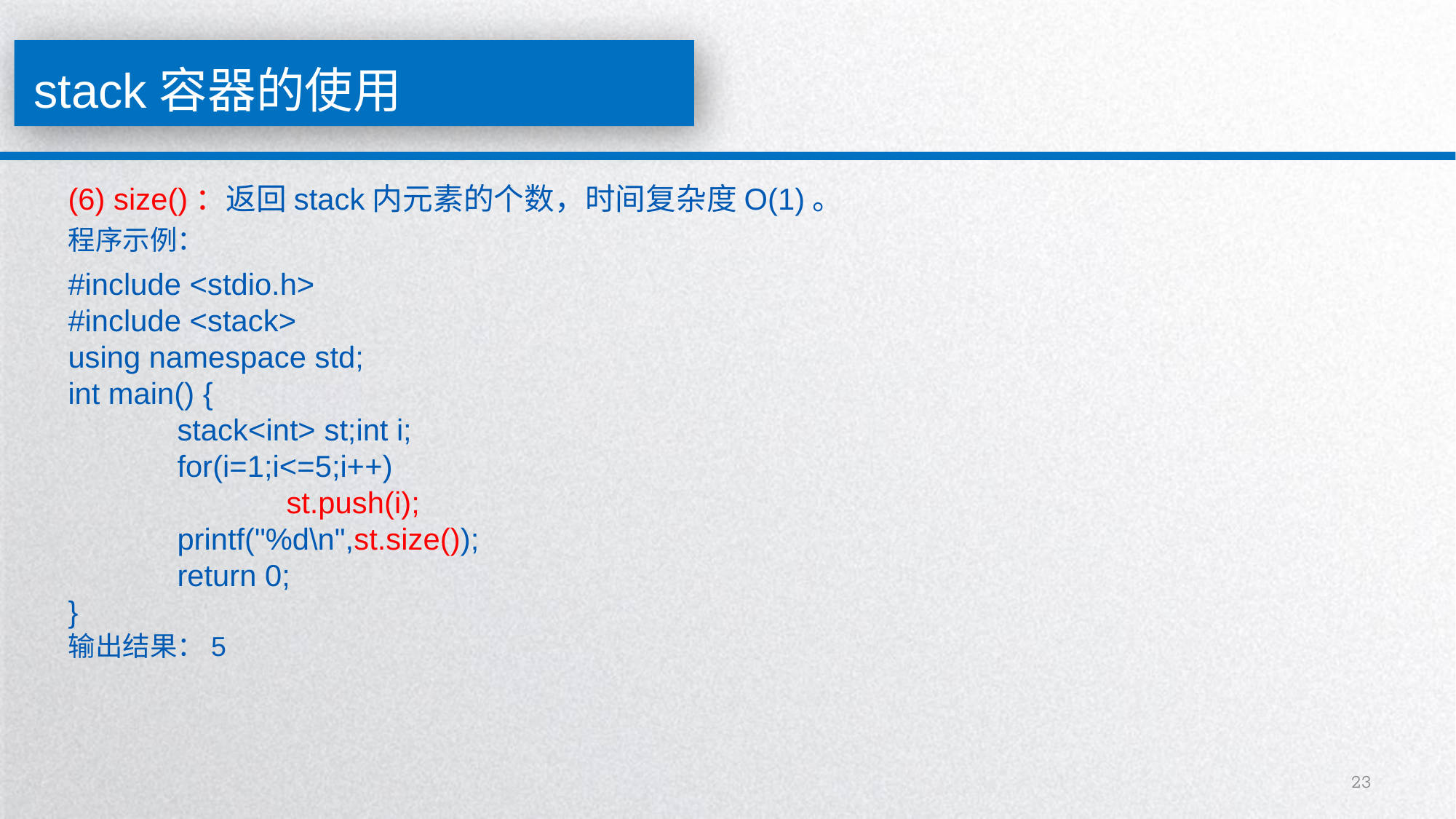

stack容器的使用
(6) size()：返回stack内元素的个数，时间复杂度O(1)。
程序示例：
#include <stdio.h>
#include <stack>
using namespace std;
int main() {
	stack<int> st;int i;
	for(i=1;i<=5;i++)
		st.push(i);
   	printf("%d\n",st.size());
	return 0;
}
输出结果：5
23